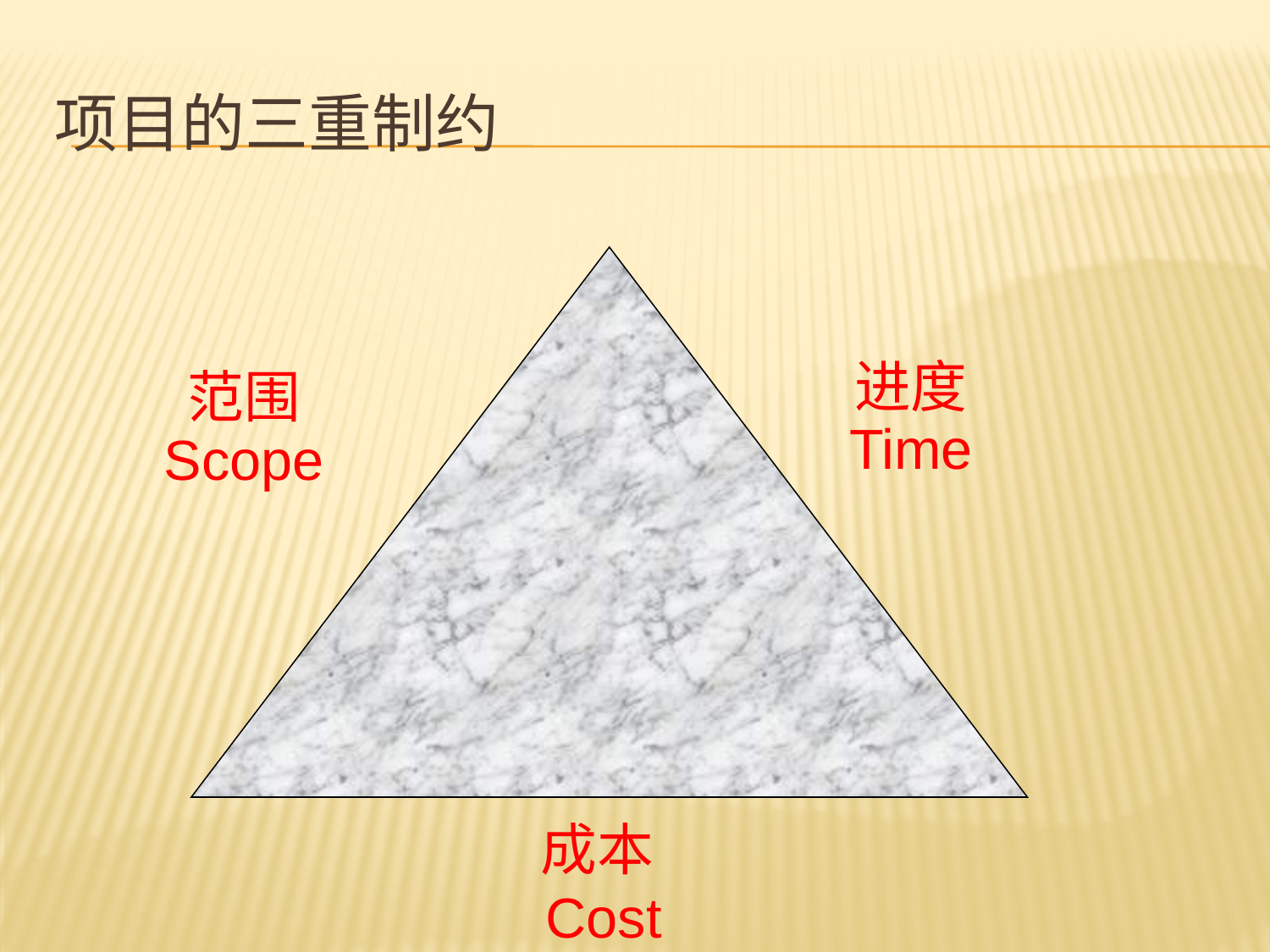

# 项目的三重制约

进度
Time
范围
Scope
成本Cost